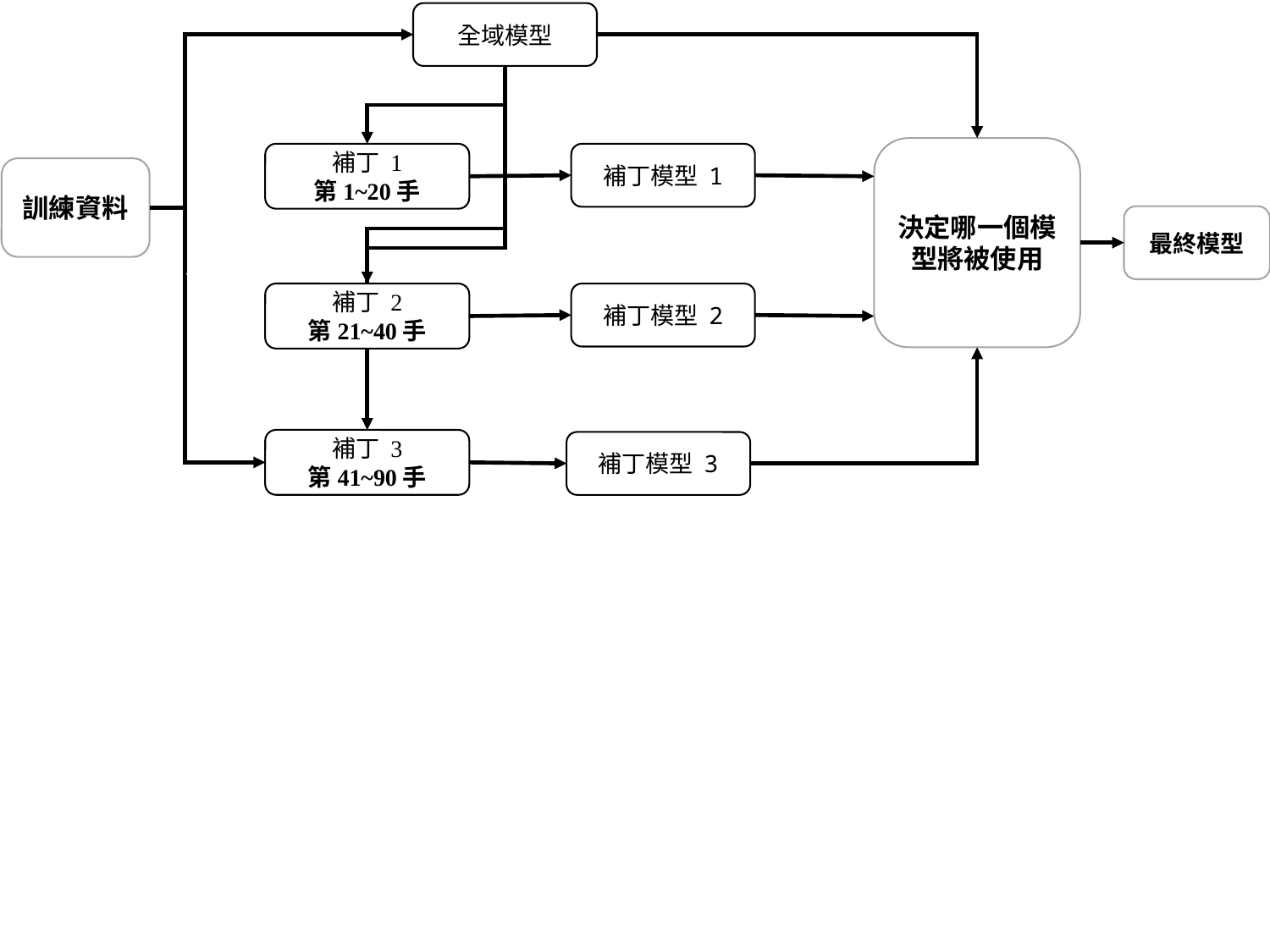

全域模型
決定哪一個模型將被使用
補丁 1
第1~20手
補丁模型 1
訓練資料
最終模型
補丁 2
第21~40手
補丁模型 2
補丁 3
第41~90手
補丁模型 3